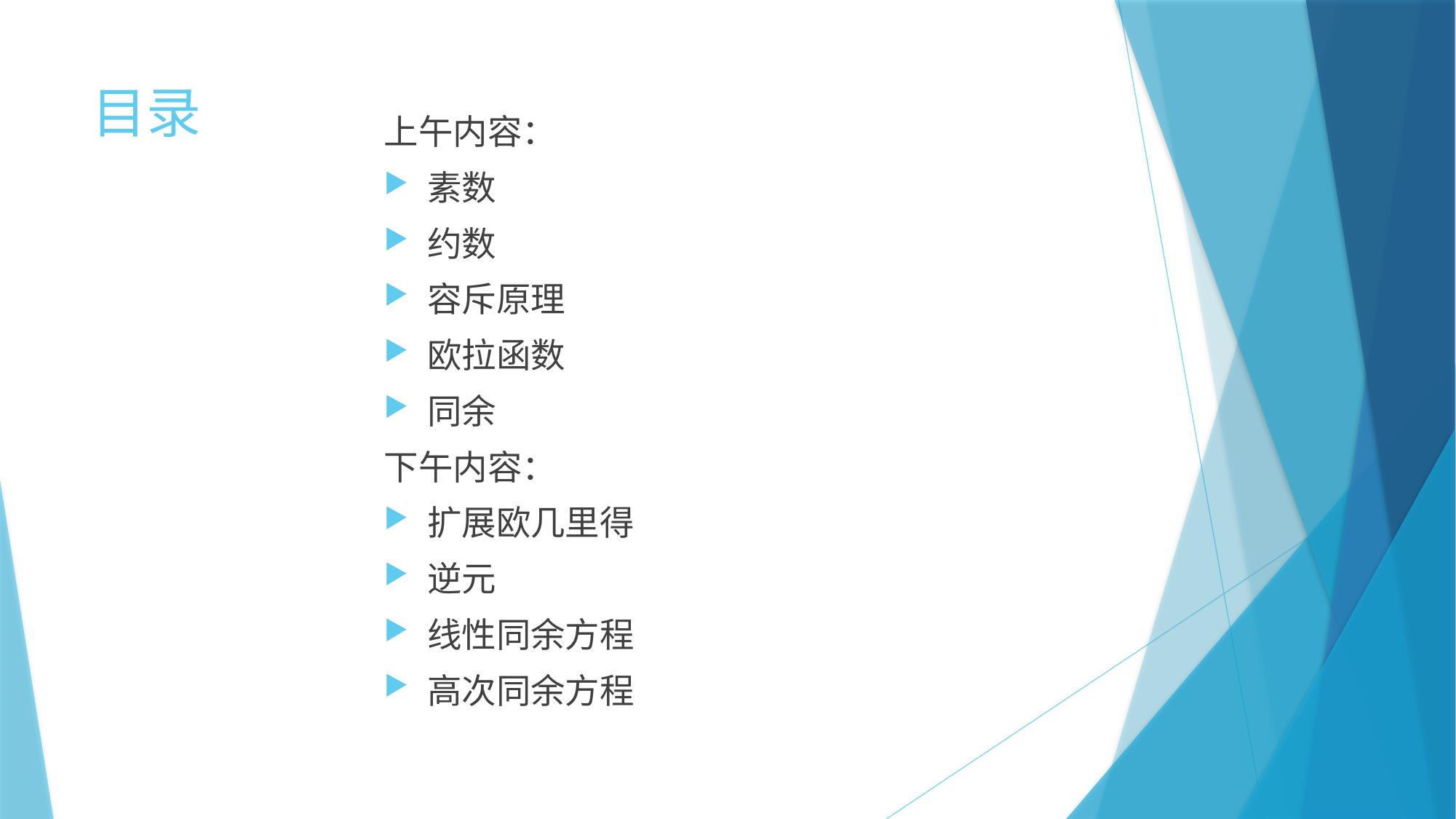

# 目录
上午内容：
素数
约数
容斥原理
欧拉函数
同余
下午内容：
扩展欧几里得
逆元
线性同余方程
高次同余方程